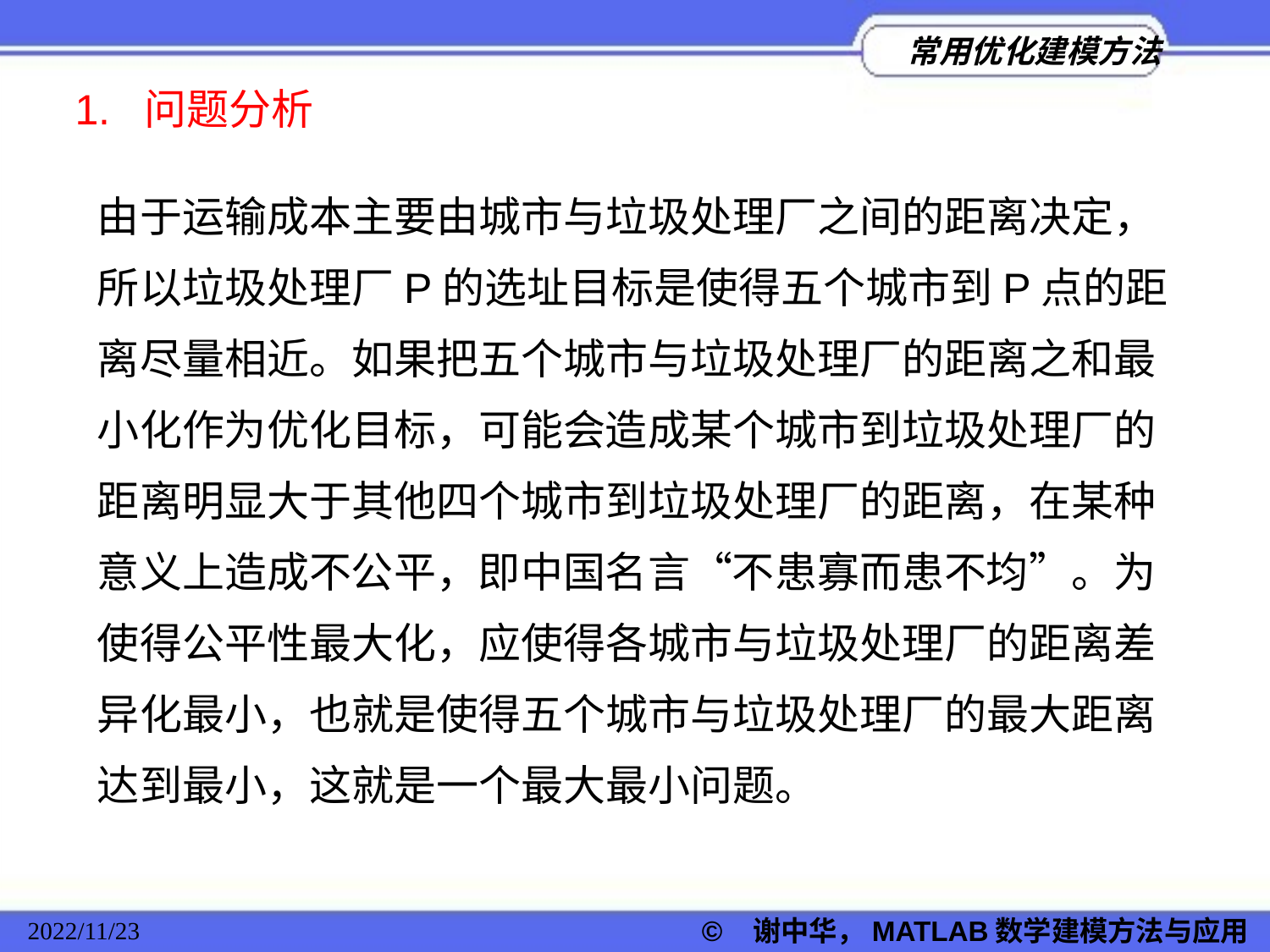

1.  问题分析
由于运输成本主要由城市与垃圾处理厂之间的距离决定，所以垃圾处理厂P的选址目标是使得五个城市到P点的距离尽量相近。如果把五个城市与垃圾处理厂的距离之和最小化作为优化目标，可能会造成某个城市到垃圾处理厂的距离明显大于其他四个城市到垃圾处理厂的距离，在某种意义上造成不公平，即中国名言“不患寡而患不均”。为使得公平性最大化，应使得各城市与垃圾处理厂的距离差异化最小，也就是使得五个城市与垃圾处理厂的最大距离达到最小，这就是一个最大最小问题。
2022/11/23
©   谢中华，MATLAB数学建模方法与应用